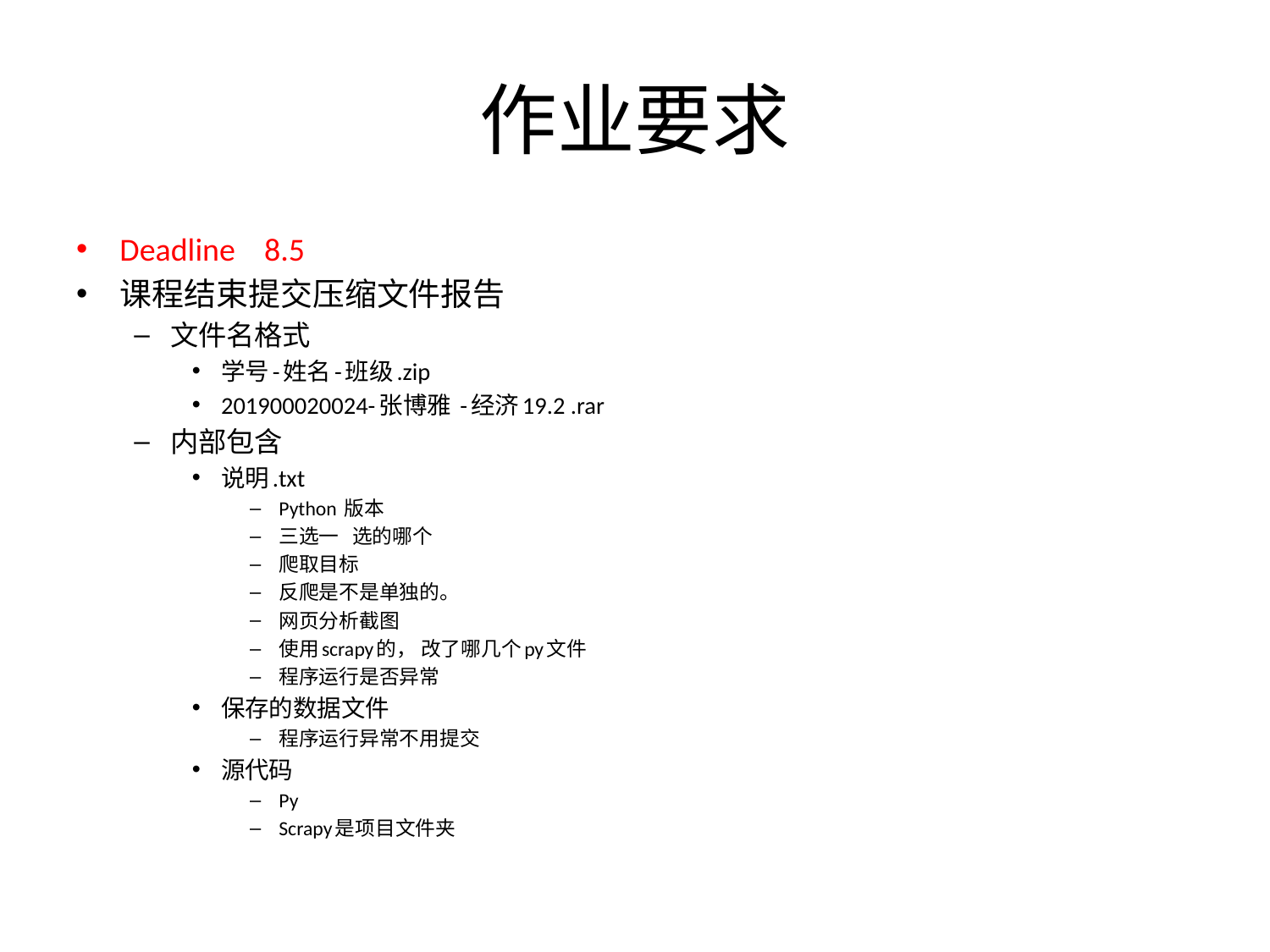

# 作业要求
Deadline    8.5
课程结束提交压缩文件报告
文件名格式
学号-姓名-班级.zip
201900020024-张博雅 -经济19.2 .rar
内部包含
说明.txt
Python 版本
三选一   选的哪个
爬取目标
反爬是不是单独的。
网页分析截图
使用scrapy的， 改了哪几个py文件
程序运行是否异常
保存的数据文件
程序运行异常不用提交
源代码
Py
Scrapy是项目文件夹